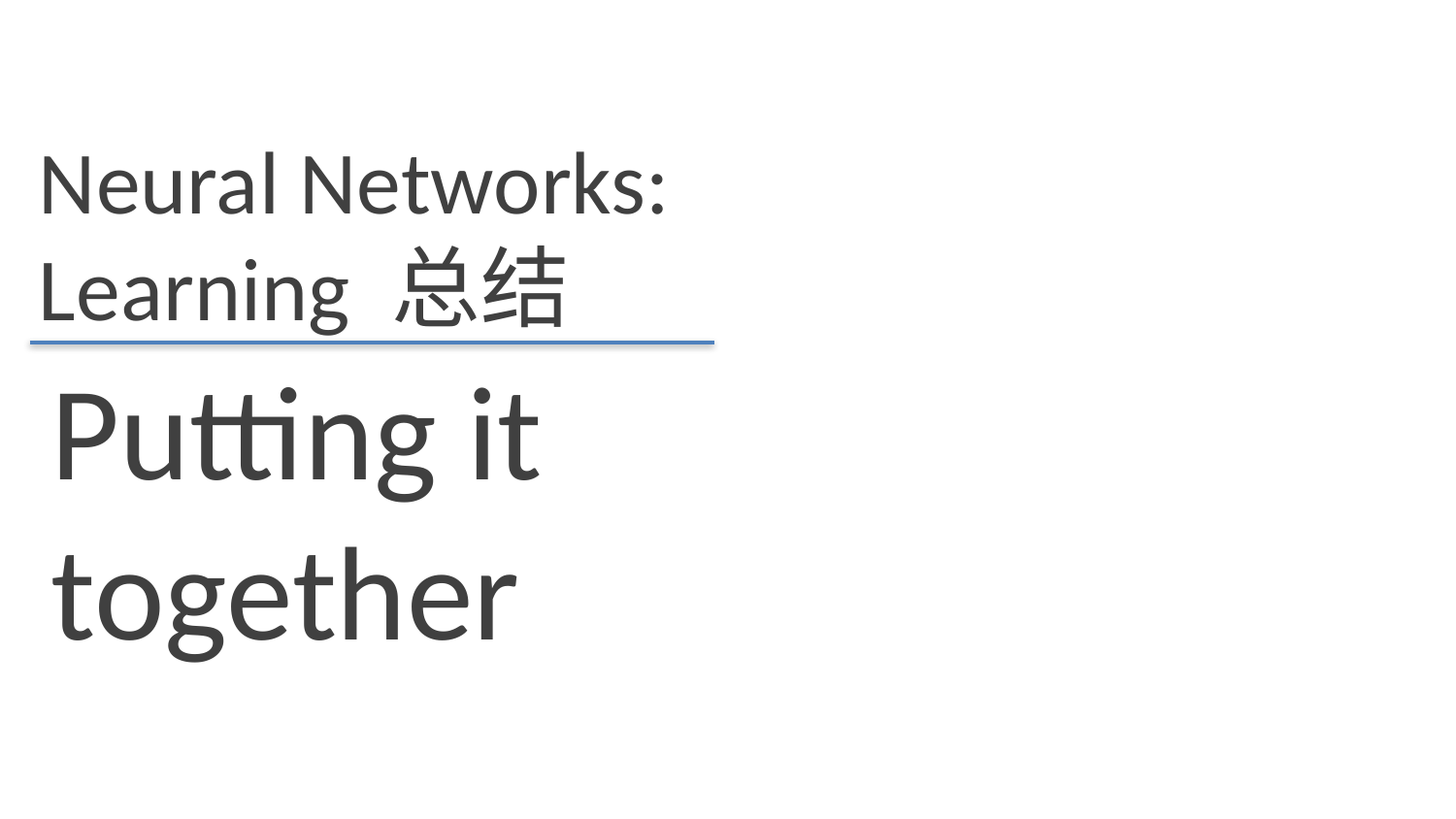

Neural Networks: Learning 总结
Putting it together